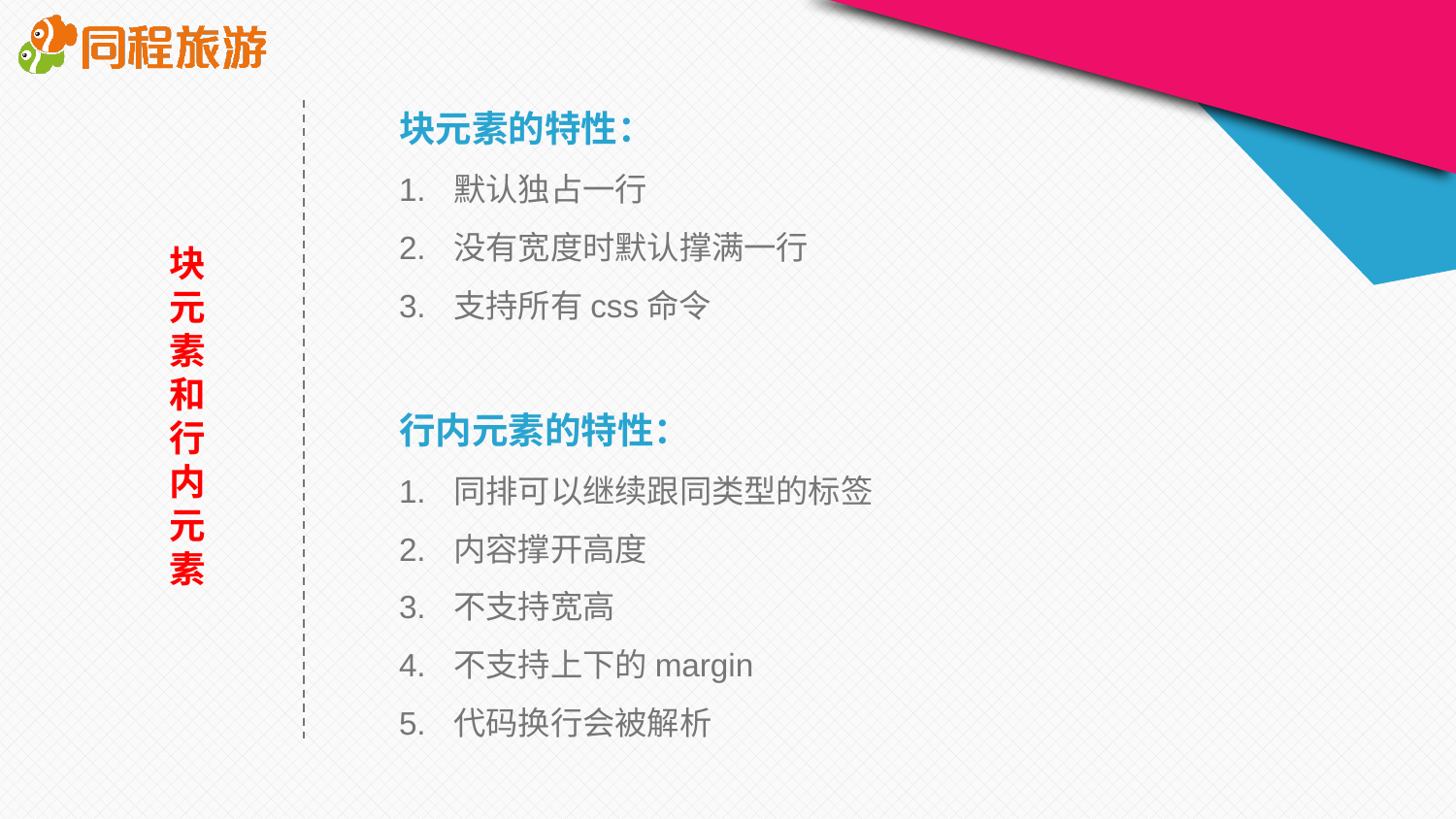

块元素的特性：
默认独占一行
没有宽度时默认撑满一行
支持所有css命令

块元素和行内元素
行内元素的特性：
同排可以继续跟同类型的标签
内容撑开高度
不支持宽高
不支持上下的margin
代码换行会被解析